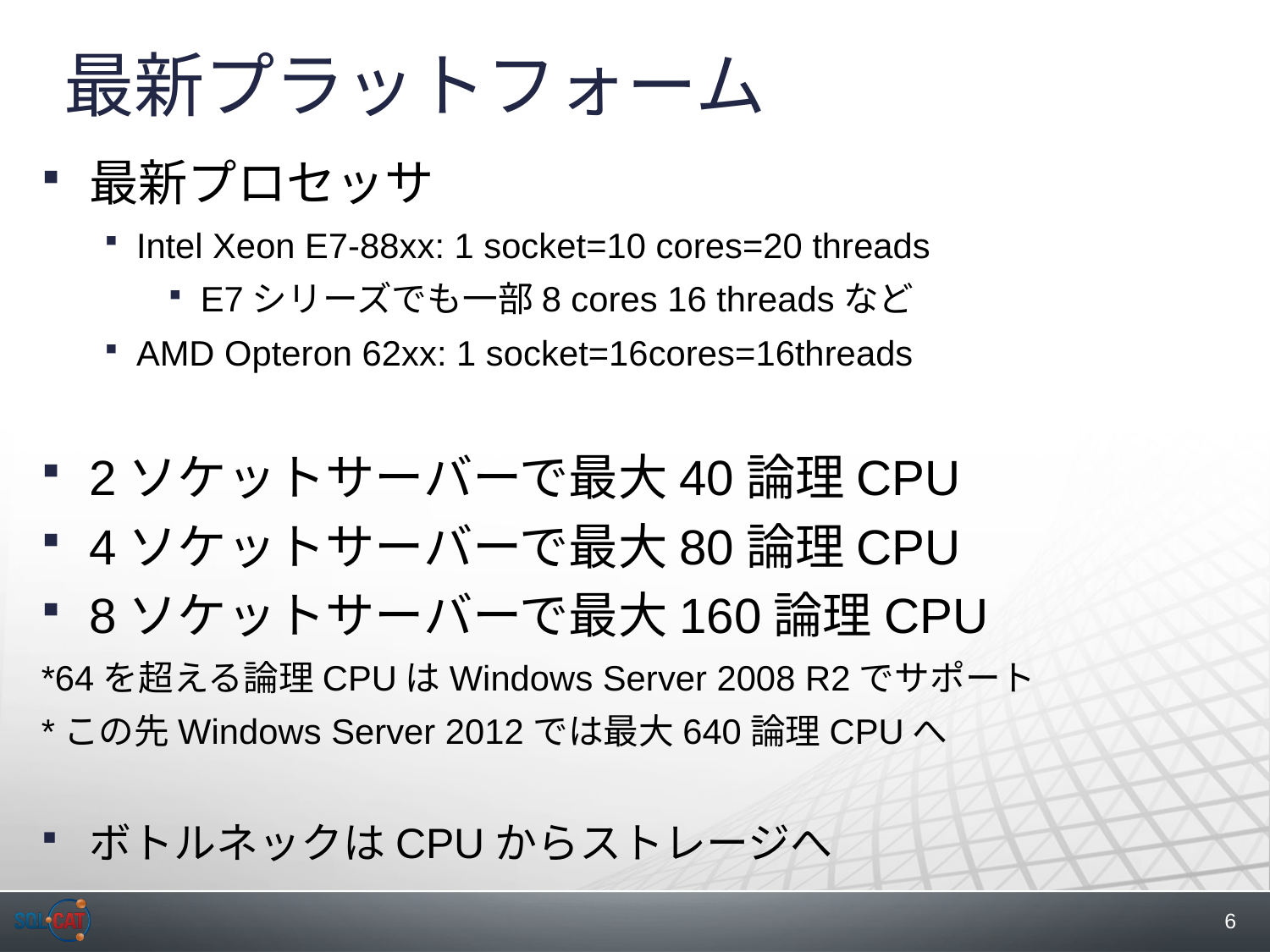

# 最新プラットフォーム
最新プロセッサ
Intel Xeon E7-88xx: 1 socket=10 cores=20 threads
E7シリーズでも一部8 cores 16 threadsなど
AMD Opteron 62xx: 1 socket=16cores=16threads

2ソケットサーバーで最大40論理CPU
4ソケットサーバーで最大80論理CPU
8ソケットサーバーで最大160論理CPU
*64を超える論理CPUはWindows Server 2008 R2でサポート
*この先Windows Server 2012では最大640論理CPUへ

ボトルネックはCPUからストレージへ